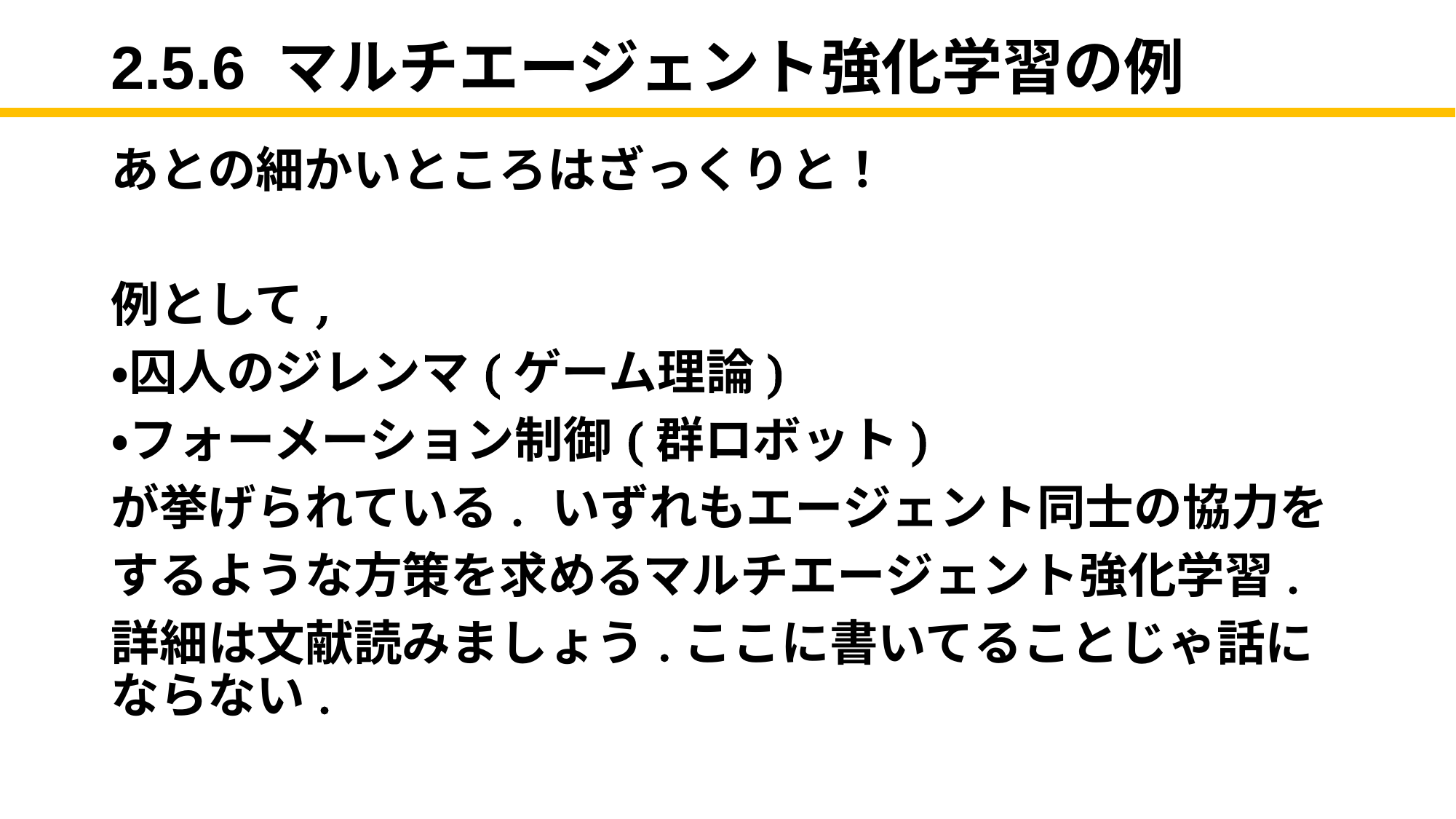

# 2.5.6 マルチエージェント強化学習の例
あとの細かいところはざっくりと！

例として,
・囚人のジレンマ(ゲーム理論)
・フォーメーション制御(群ロボット)
が挙げられている. いずれもエージェント同士の協力を
するような方策を求めるマルチエージェント強化学習.
詳細は文献読みましょう.ここに書いてることじゃ話にならない.